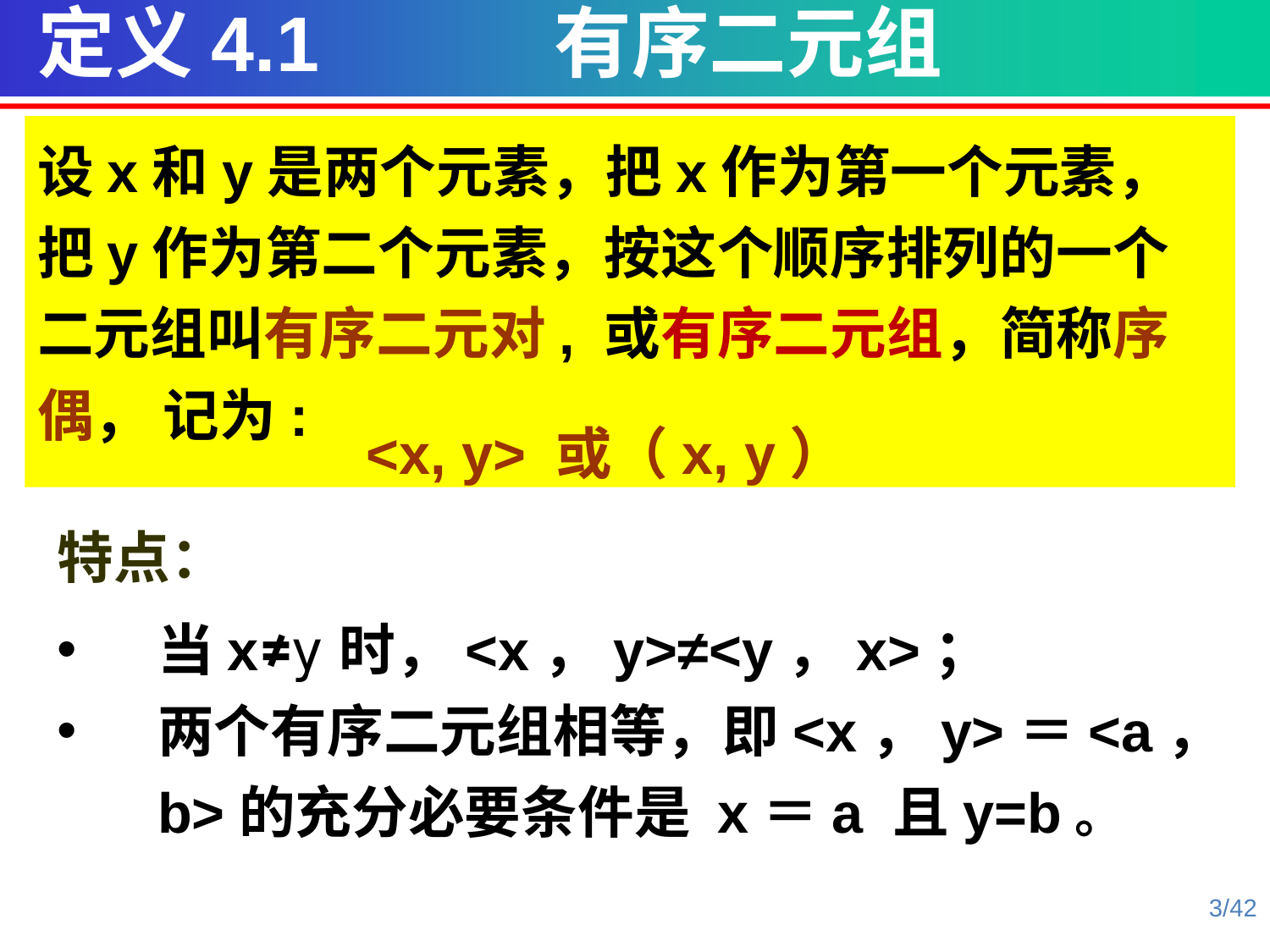

定义4.1          有序二元组
设x和y是两个元素，把x作为第一个元素，把y作为第二个元素，按这个顺序排列的一个二元组叫有序二元对, 或有序二元组，简称序偶， 记为:
                     <x, y> 或（x, y）

特点：
当x≠y时，<x，y>≠<y，x>；
两个有序二元组相等，即<x，y>＝<a，b>的充分必要条件是 x＝a 且y=b。
3/42